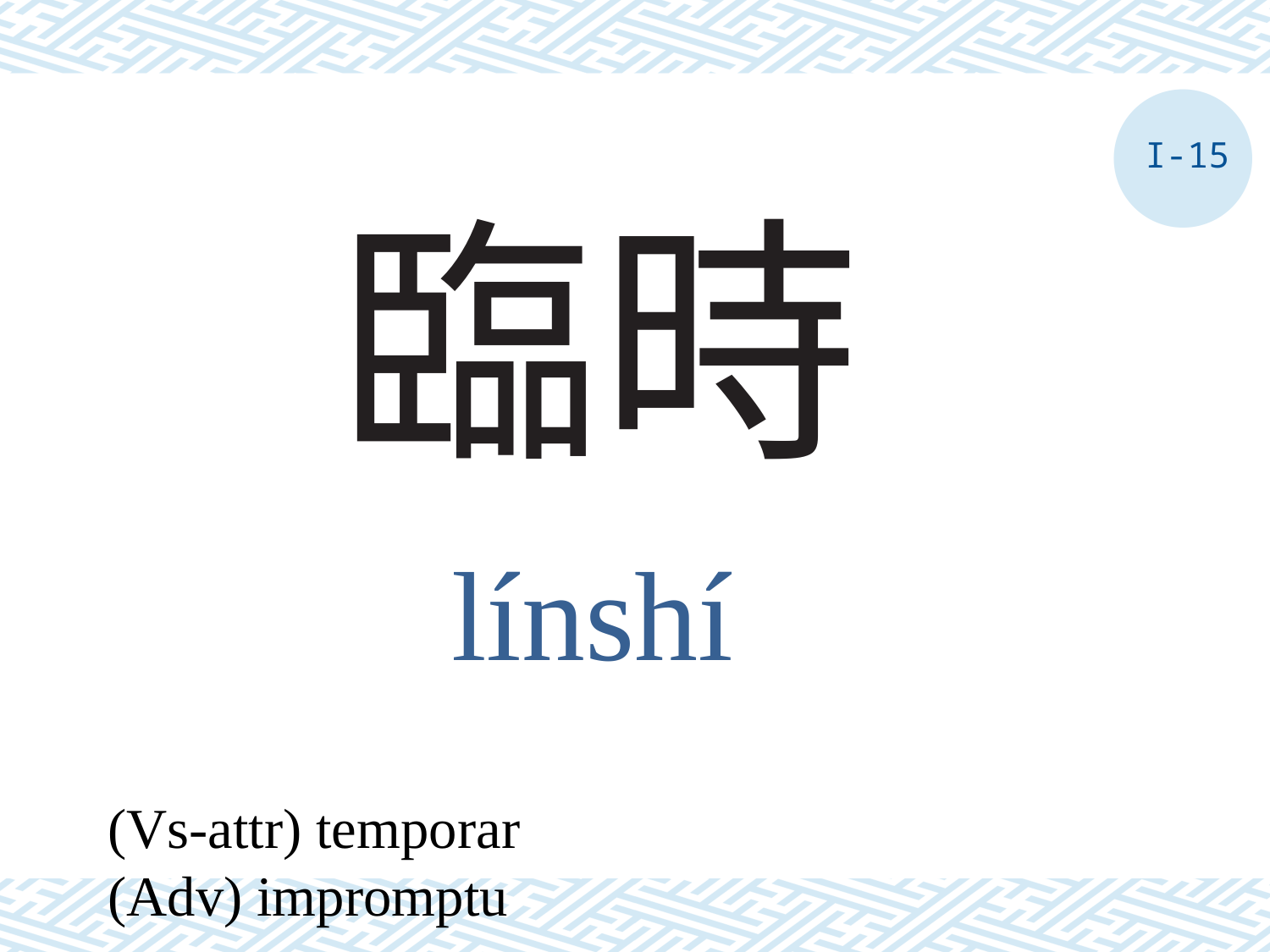

I-15

# 臨時
línshí
(Vs-attr) temporar
(Adv) impromptu